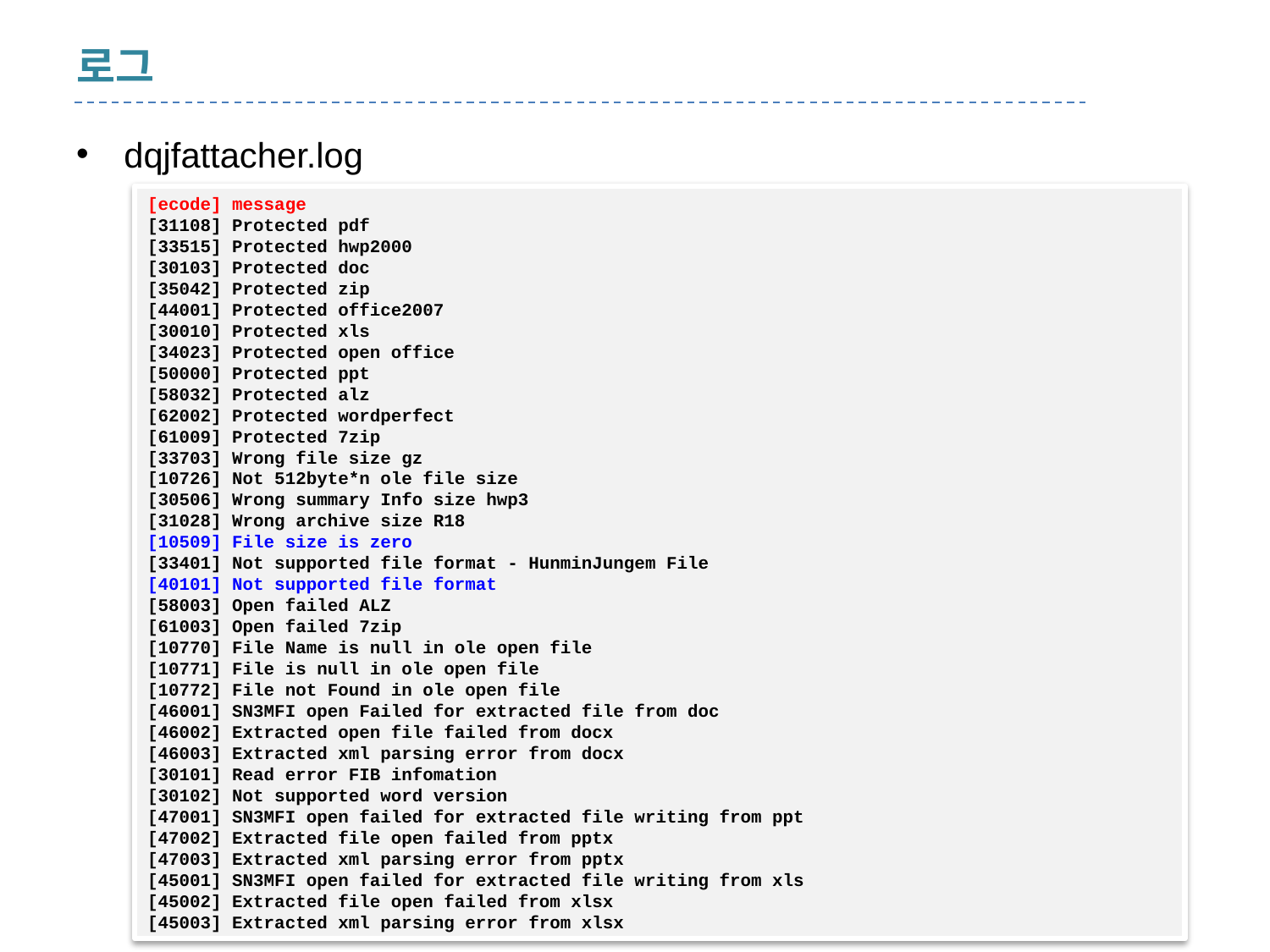

# 로그
dqjfattacher.log
[ecode] message
[31108] Protected pdf
[33515] Protected hwp2000
[30103] Protected doc
[35042] Protected zip
[44001] Protected office2007
[30010] Protected xls
[34023] Protected open office
[50000] Protected ppt
[58032] Protected alz
[62002] Protected wordperfect
[61009] Protected 7zip
[33703] Wrong file size gz
[10726] Not 512byte*n ole file size
[30506] Wrong summary Info size hwp3
[31028] Wrong archive size R18
[10509] File size is zero
[33401] Not supported file format - HunminJungem File
[40101] Not supported file format
[58003] Open failed ALZ
[61003] Open failed 7zip
[10770] File Name is null in ole open file
[10771] File is null in ole open file
[10772] File not Found in ole open file
[46001] SN3MFI open Failed for extracted file from doc
[46002] Extracted open file failed from docx
[46003] Extracted xml parsing error from docx
[30101] Read error FIB infomation
[30102] Not supported word version
[47001] SN3MFI open failed for extracted file writing from ppt
[47002] Extracted file open failed from pptx
[47003] Extracted xml parsing error from pptx
[45001] SN3MFI open failed for extracted file writing from xls
[45002] Extracted file open failed from xlsx
[45003] Extracted xml parsing error from xlsx